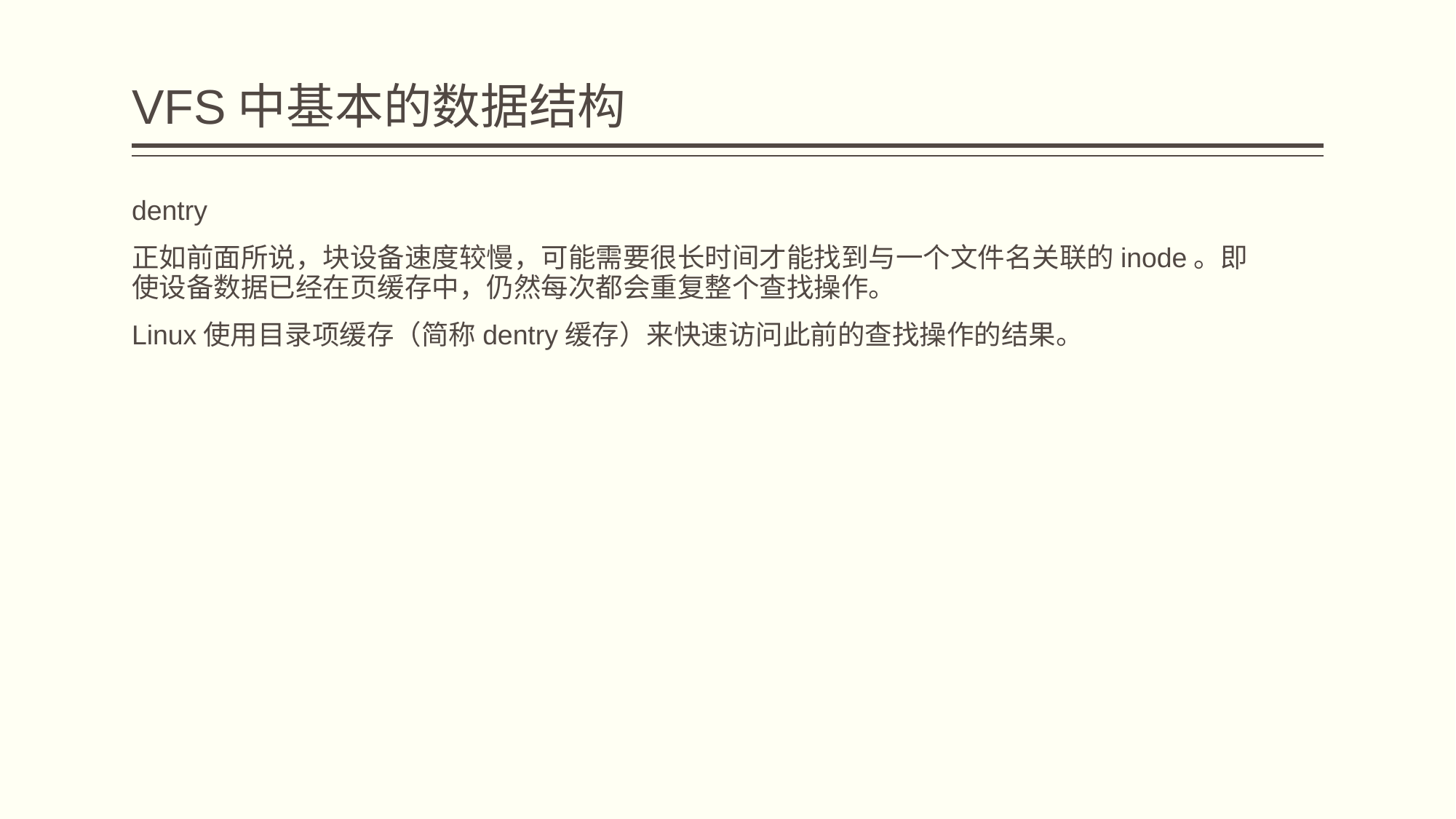

# VFS中基本的数据结构
dentry
正如前面所说，块设备速度较慢，可能需要很长时间才能找到与一个文件名关联的inode。即使设备数据已经在页缓存中，仍然每次都会重复整个查找操作。
Linux使用目录项缓存（简称dentry缓存）来快速访问此前的查找操作的结果。